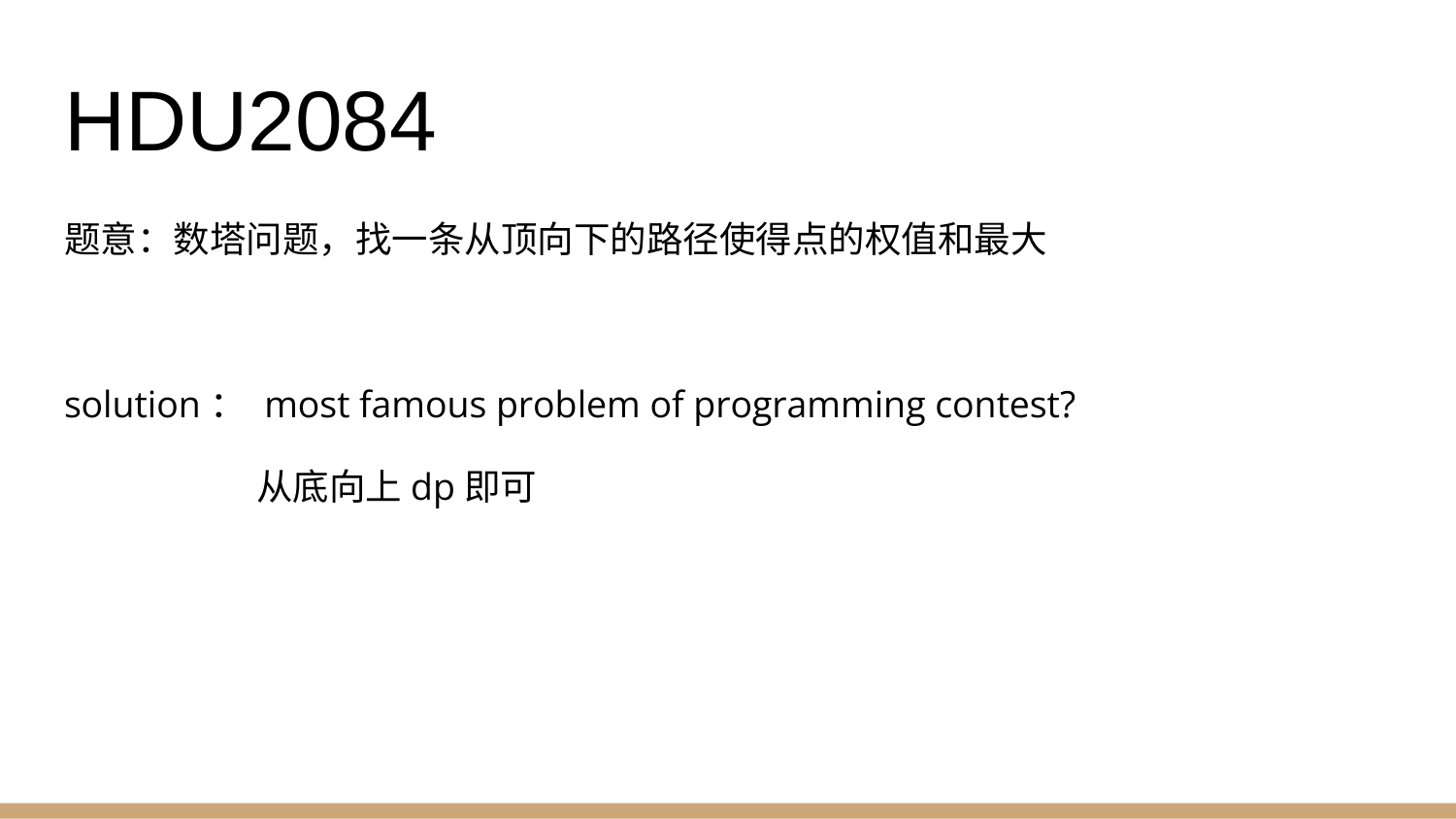

# HDU2084
题意：数塔问题，找一条从顶向下的路径使得点的权值和最大

solution： most famous problem of programming contest?
	    从底向上dp即可